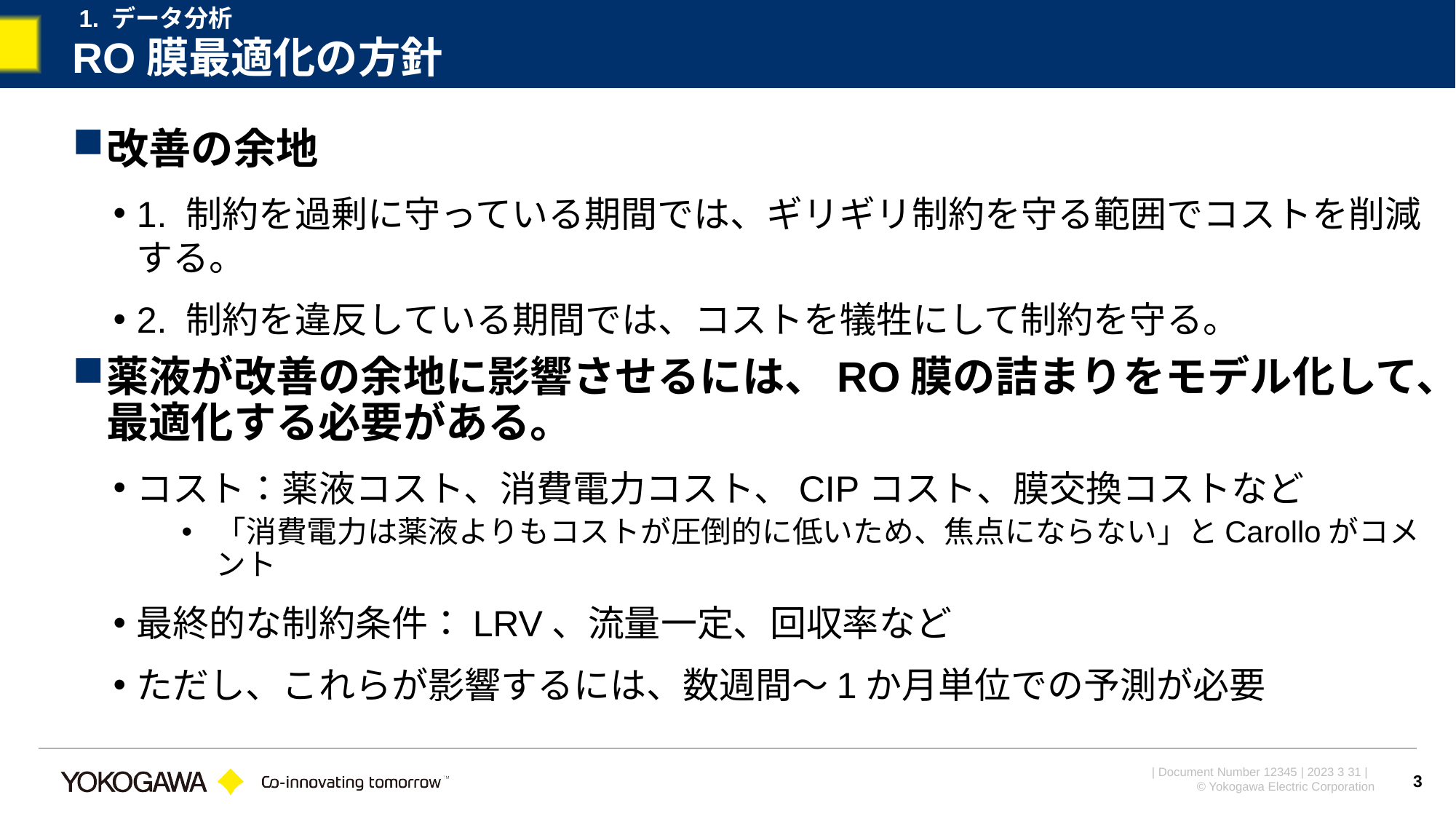

1. データ分析
# RO膜最適化の方針
改善の余地
1. 制約を過剰に守っている期間では、ギリギリ制約を守る範囲でコストを削減する。
2. 制約を違反している期間では、コストを犠牲にして制約を守る。
薬液が改善の余地に影響させるには、RO膜の詰まりをモデル化して、最適化する必要がある。
コスト：薬液コスト、消費電力コスト、CIPコスト、膜交換コストなど
「消費電力は薬液よりもコストが圧倒的に低いため、焦点にならない」とCarolloがコメント
最終的な制約条件：LRV、流量一定、回収率など
ただし、これらが影響するには、数週間～1か月単位での予測が必要
3